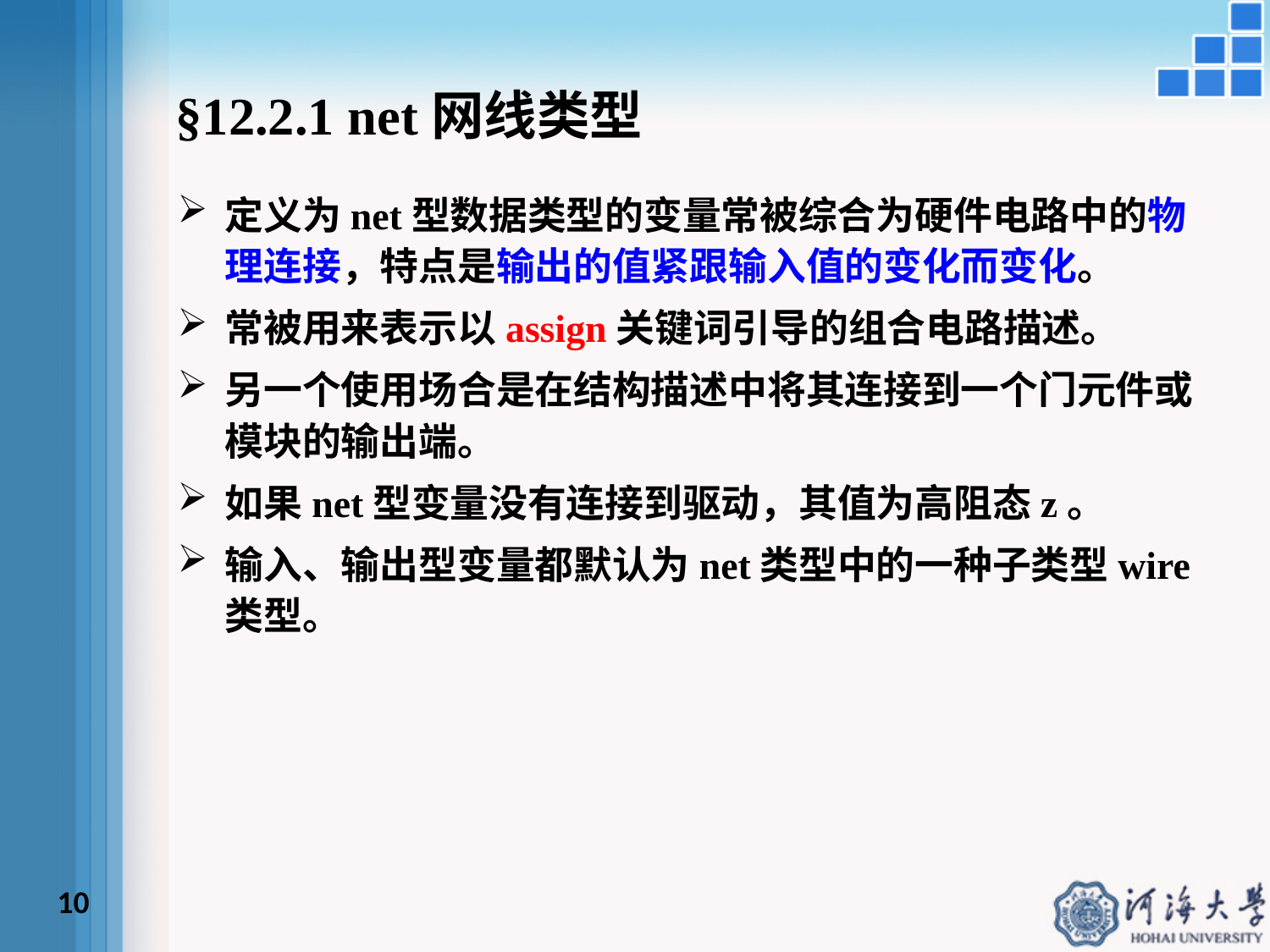

§12.2.1 net网线类型
定义为net型数据类型的变量常被综合为硬件电路中的物理连接，特点是输出的值紧跟输入值的变化而变化。
常被用来表示以assign关键词引导的组合电路描述。
另一个使用场合是在结构描述中将其连接到一个门元件或模块的输出端。
如果net型变量没有连接到驱动，其值为高阻态z。
输入、输出型变量都默认为net类型中的一种子类型wire类型。
10